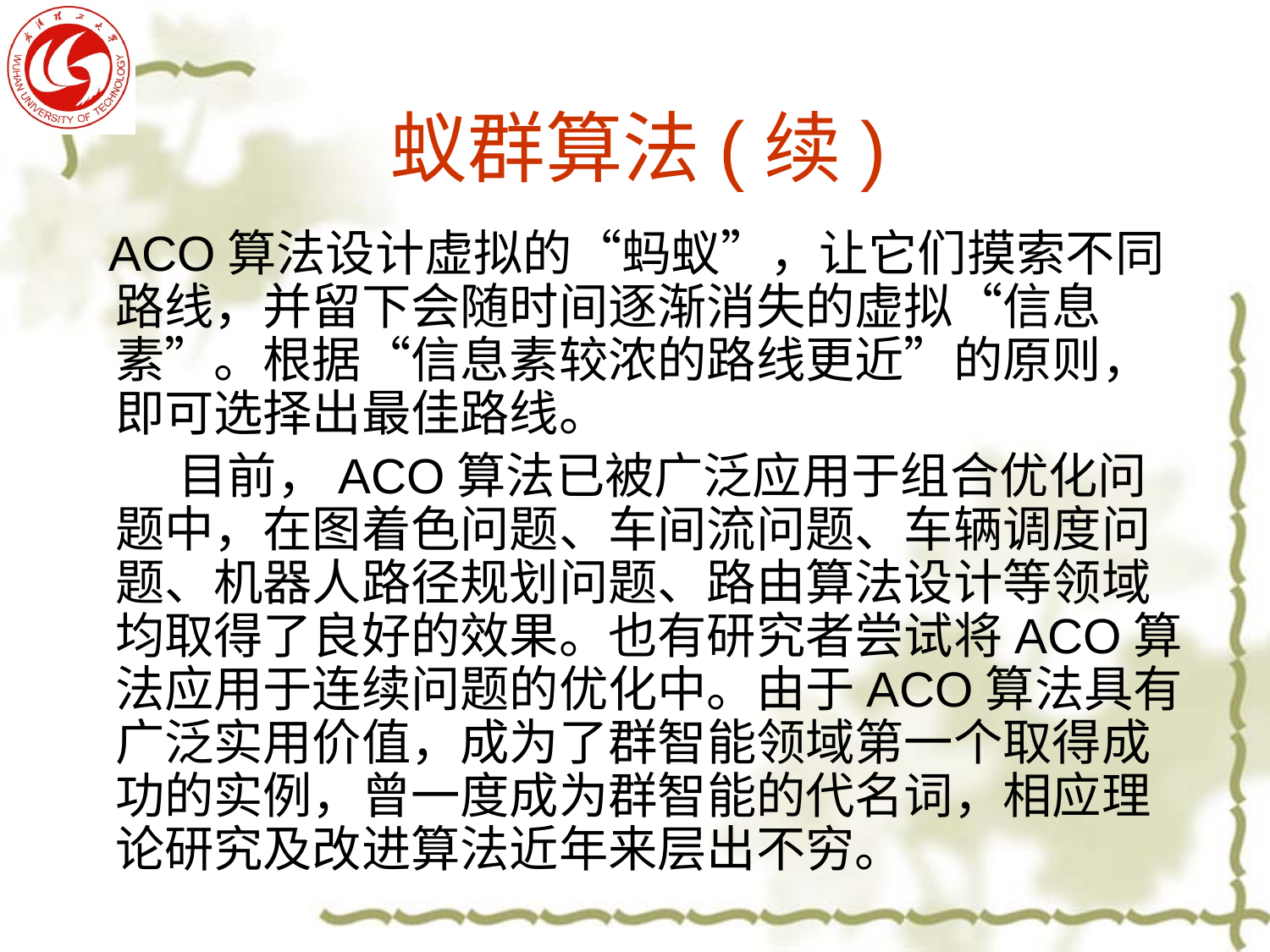

# 蚁群算法(续)
   ACO算法设计虚拟的“蚂蚁”，让它们摸索不同路线，并留下会随时间逐渐消失的虚拟“信息素”。根据“信息素较浓的路线更近”的原则，即可选择出最佳路线。
         目前，ACO算法已被广泛应用于组合优化问题中，在图着色问题、车间流问题、车辆调度问题、机器人路径规划问题、路由算法设计等领域均取得了良好的效果。也有研究者尝试将ACO算法应用于连续问题的优化中。由于ACO算法具有广泛实用价值，成为了群智能领域第一个取得成功的实例，曾一度成为群智能的代名词，相应理论研究及改进算法近年来层出不穷。